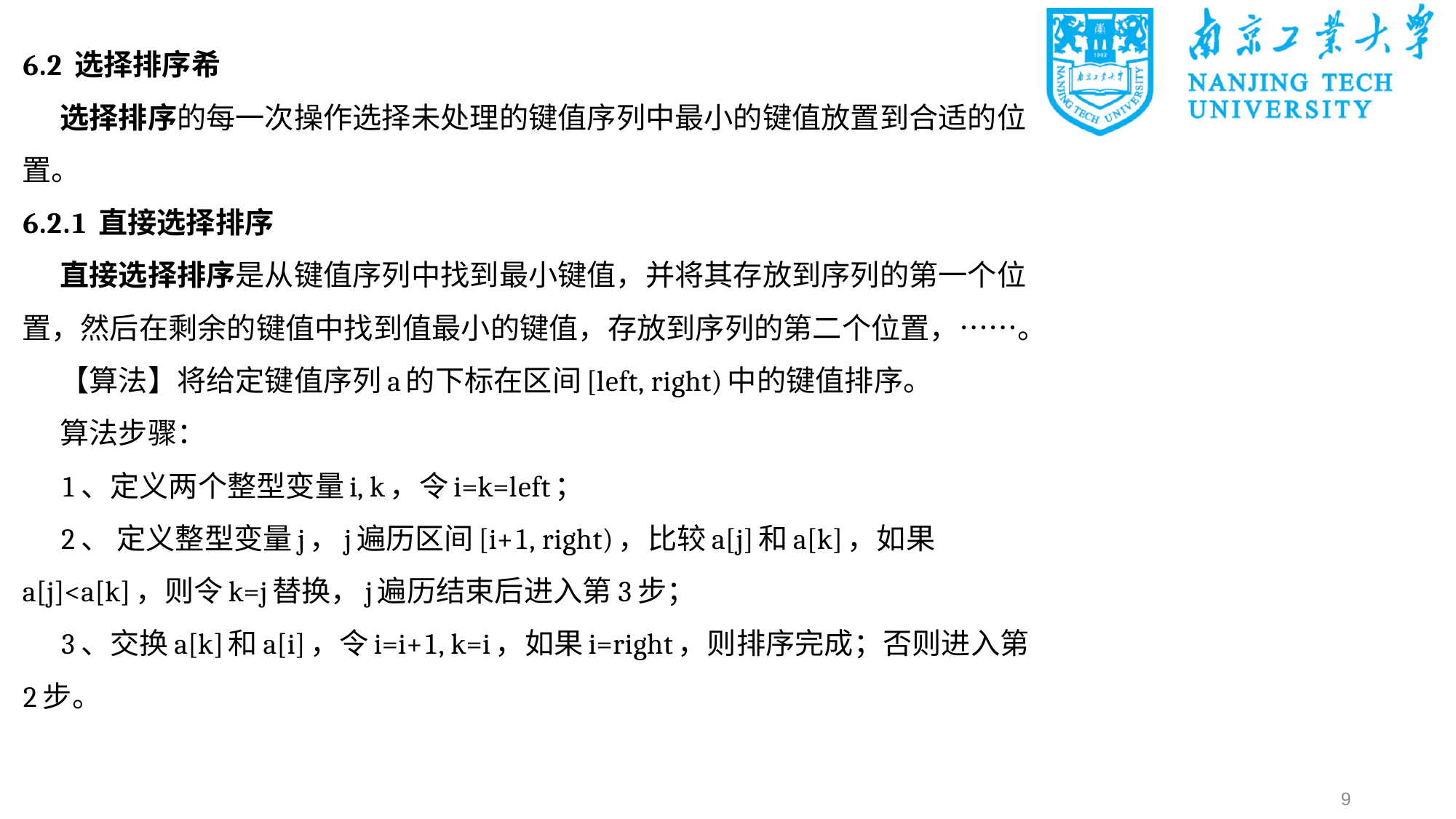

6.2 选择排序希
选择排序的每一次操作选择未处理的键值序列中最小的键值放置到合适的位置。
6.2.1 直接选择排序
直接选择排序是从键值序列中找到最小键值，并将其存放到序列的第一个位置，然后在剩余的键值中找到值最小的键值，存放到序列的第二个位置，……。
【算法】将给定键值序列a的下标在区间[left, right)中的键值排序。
算法步骤：
1、定义两个整型变量i, k，令i=k=left；
2、 定义整型变量j，j遍历区间[i+1, right)，比较a[j]和a[k]，如果a[j]<a[k]，则令k=j替换，j遍历结束后进入第3步；
3、交换a[k]和a[i]，令i=i+1, k=i，如果i=right，则排序完成；否则进入第2步。

9